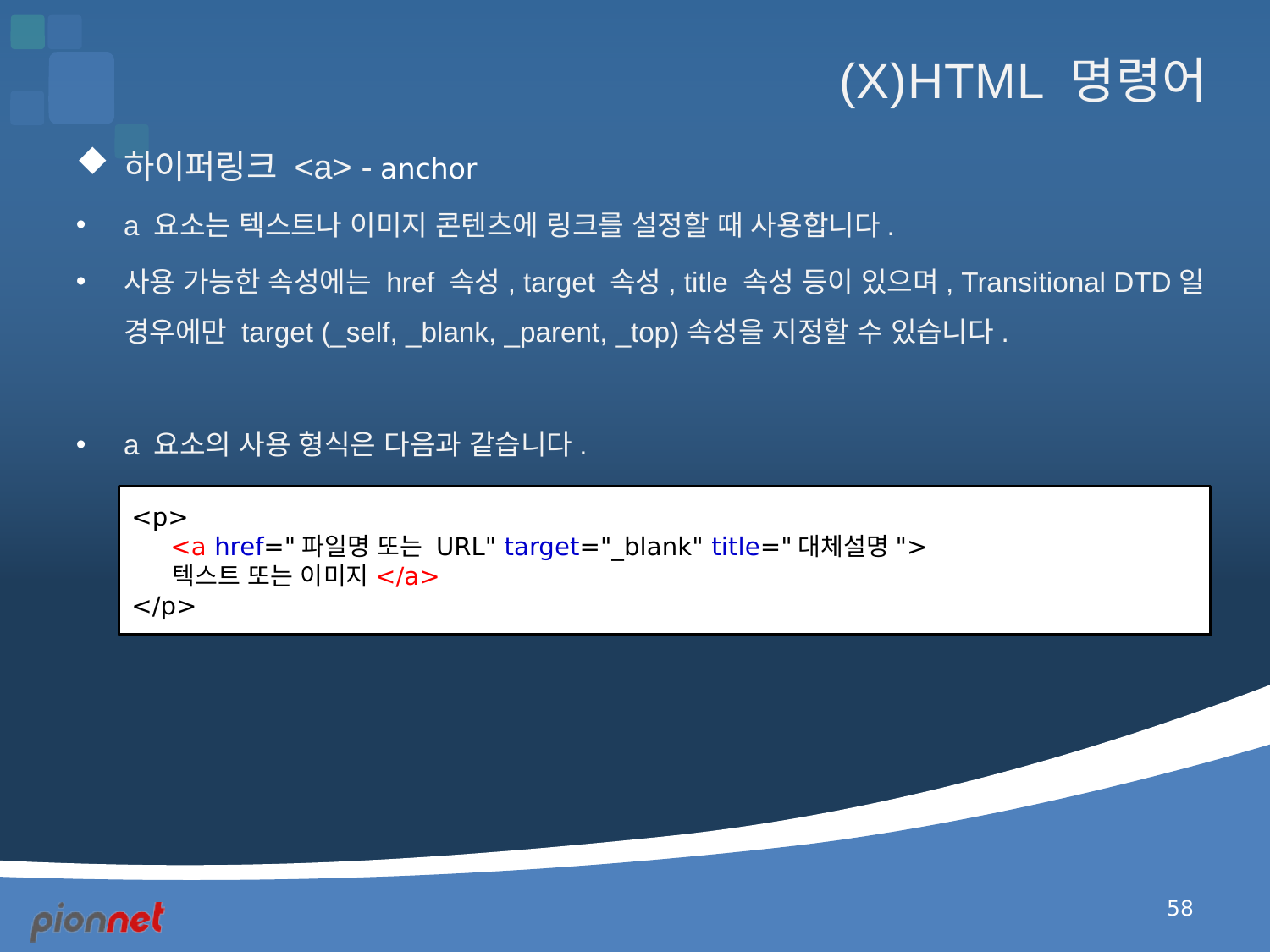

# (X)HTML 명령어
하이퍼링크 <a> - anchor
a 요소는 텍스트나 이미지 콘텐츠에 링크를 설정할 때 사용합니다.
사용 가능한 속성에는 href 속성, target 속성, title 속성 등이 있으며, Transitional DTD일 경우에만 target (_self, _blank, _parent, _top)속성을 지정할 수 있습니다.

a 요소의 사용 형식은 다음과 같습니다.
<p>
     <a href="파일명 또는 URL" target="_blank" title="대체설명">
     텍스트 또는 이미지</a>
</p>
58